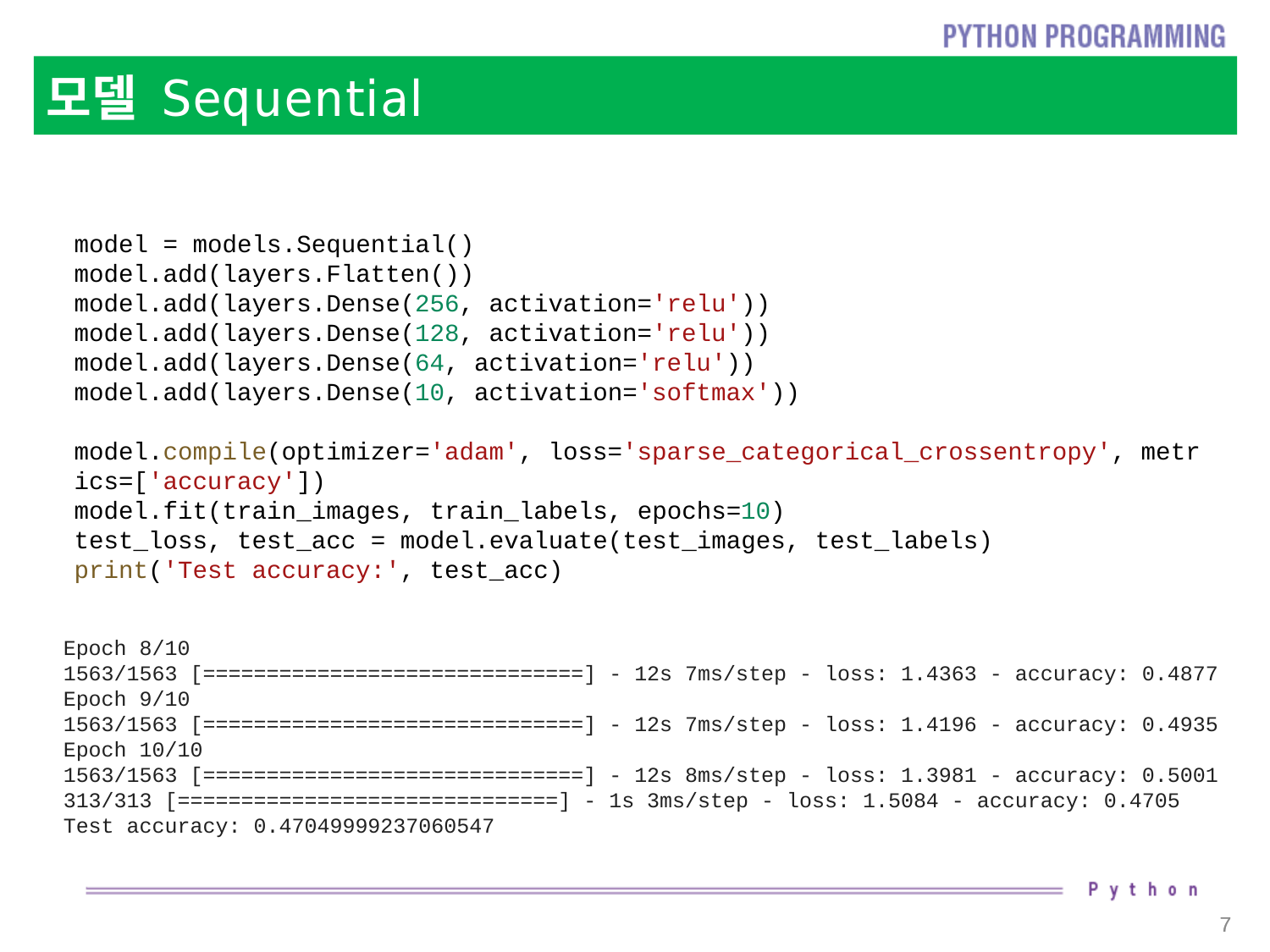

# 모델 Sequential

model = models.Sequential()
model.add(layers.Flatten())
model.add(layers.Dense(256, activation='relu'))
model.add(layers.Dense(128, activation='relu'))
model.add(layers.Dense(64, activation='relu'))
model.add(layers.Dense(10, activation='softmax'))

model.compile(optimizer='adam', loss='sparse_categorical_crossentropy', metrics=['accuracy'])
model.fit(train_images, train_labels, epochs=10)
test_loss, test_acc = model.evaluate(test_images, test_labels)
print('Test accuracy:', test_acc)
Epoch 8/10
1563/1563 [==============================] - 12s 7ms/step - loss: 1.4363 - accuracy: 0.4877
Epoch 9/10
1563/1563 [==============================] - 12s 7ms/step - loss: 1.4196 - accuracy: 0.4935
Epoch 10/10
1563/1563 [==============================] - 12s 8ms/step - loss: 1.3981 - accuracy: 0.5001
313/313 [==============================] - 1s 3ms/step - loss: 1.5084 - accuracy: 0.4705
Test accuracy: 0.47049999237060547
7